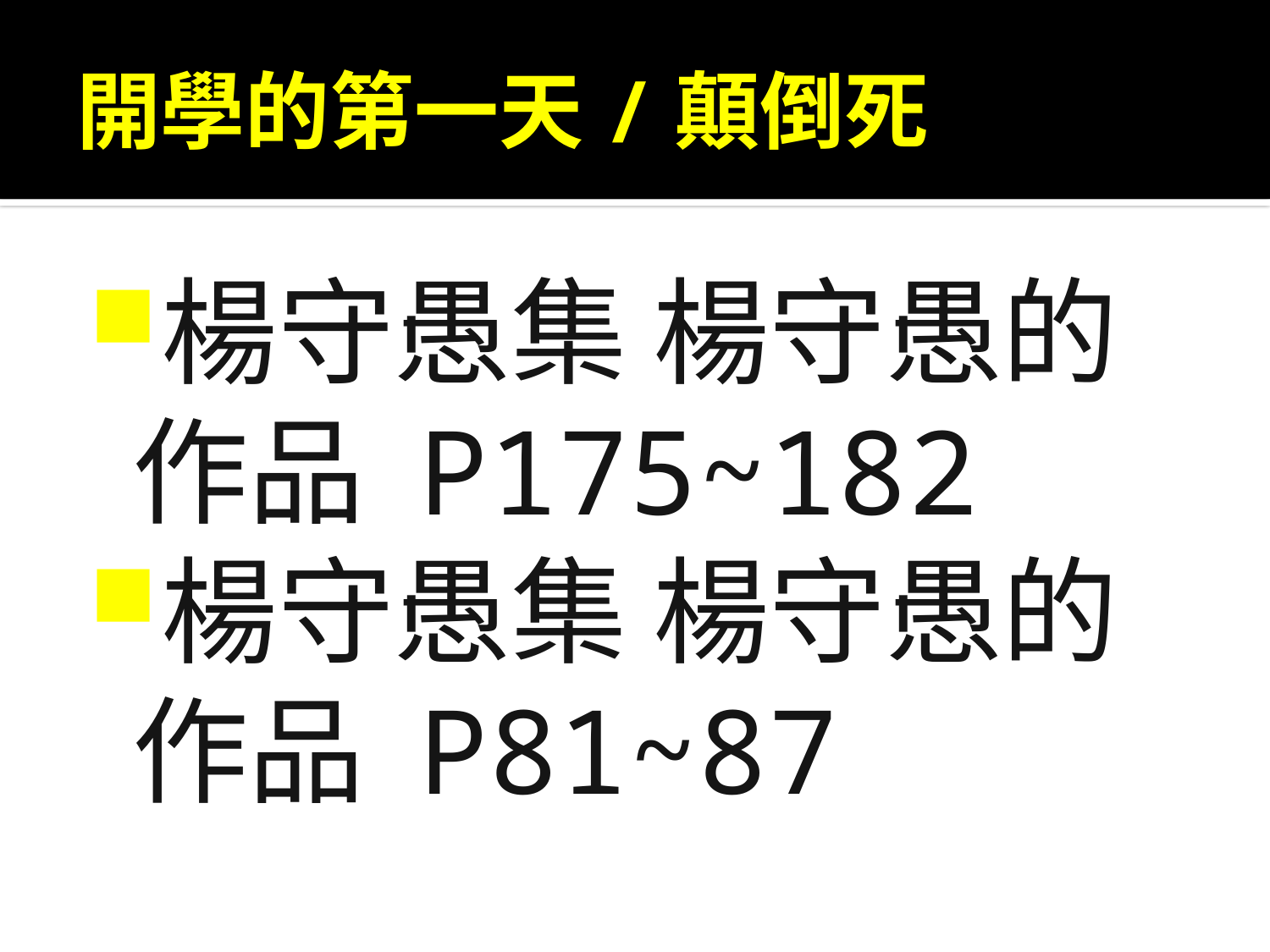

# 開學的第一天/顛倒死
楊守愚集 楊守愚的作品 P175~182
楊守愚集 楊守愚的作品 P81~87